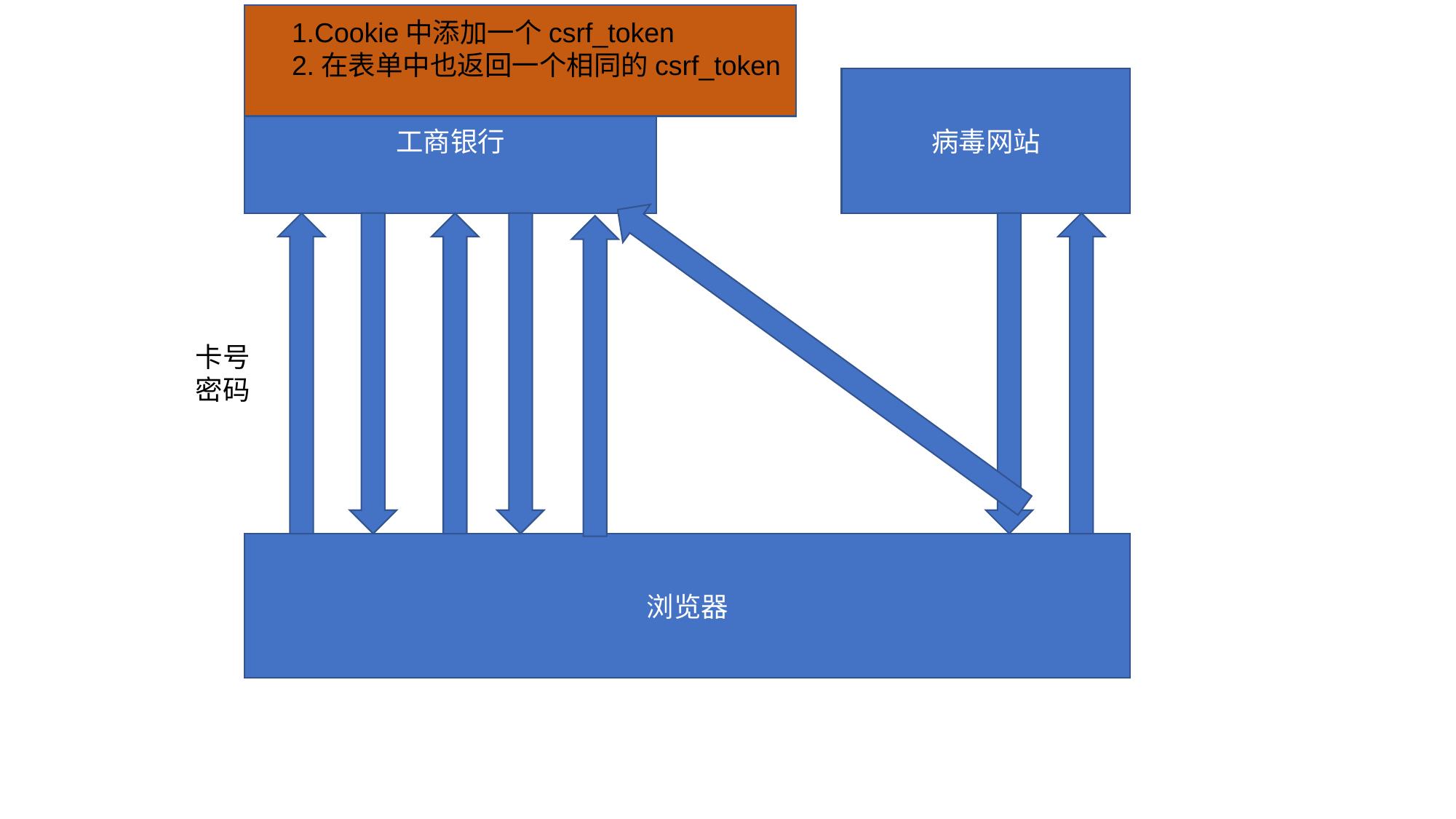

1.Cookie中添加一个csrf_token
2.在表单中也返回一个相同的csrf_token
工商银行
病毒网站

卡号
密码
浏览器